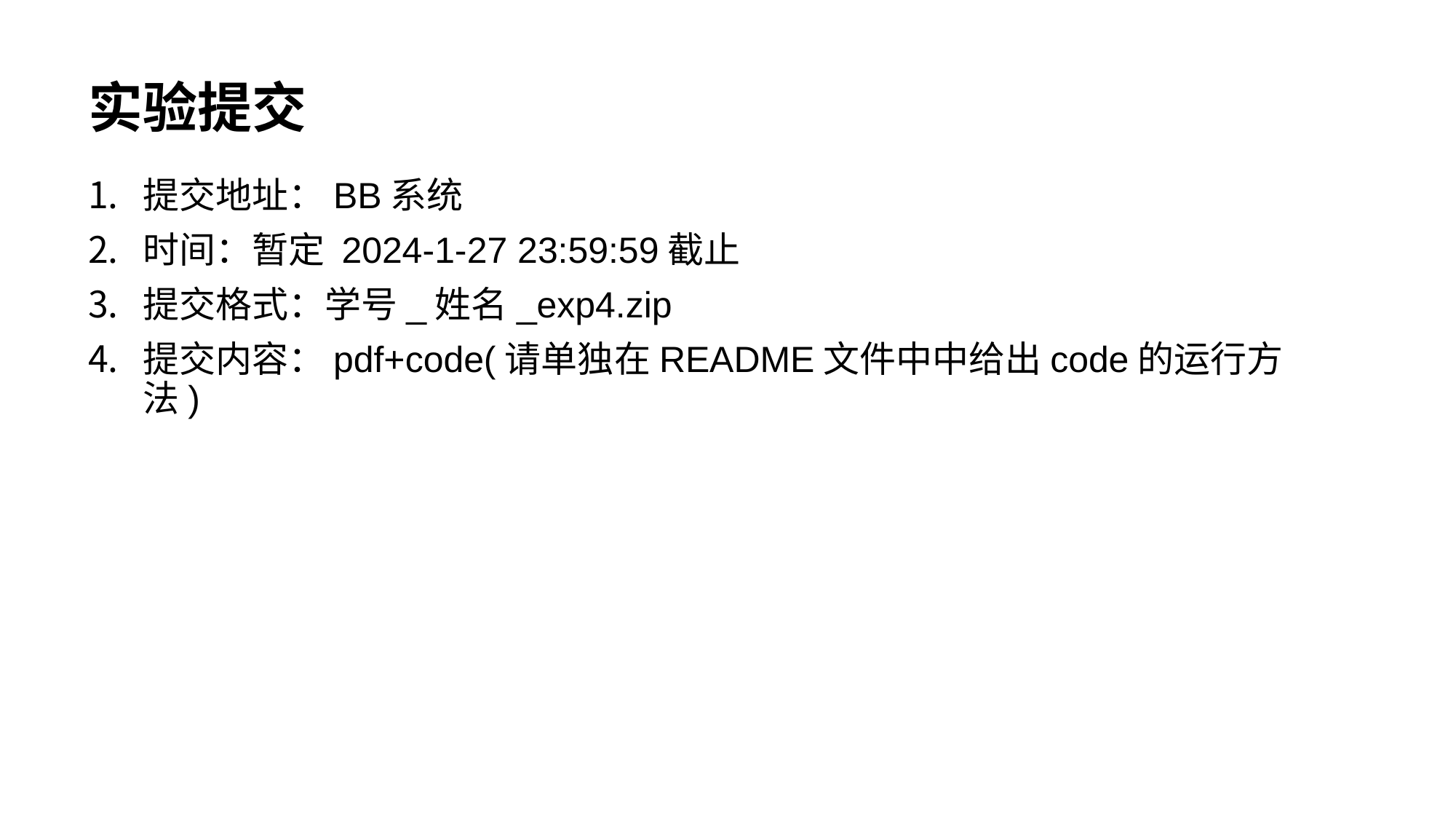

# 实验提交
提交地址：BB系统
时间：暂定 2024-1-27 23:59:59截止
提交格式：学号_姓名_exp4.zip
提交内容：pdf+code(请单独在README文件中中给出code的运行方法)